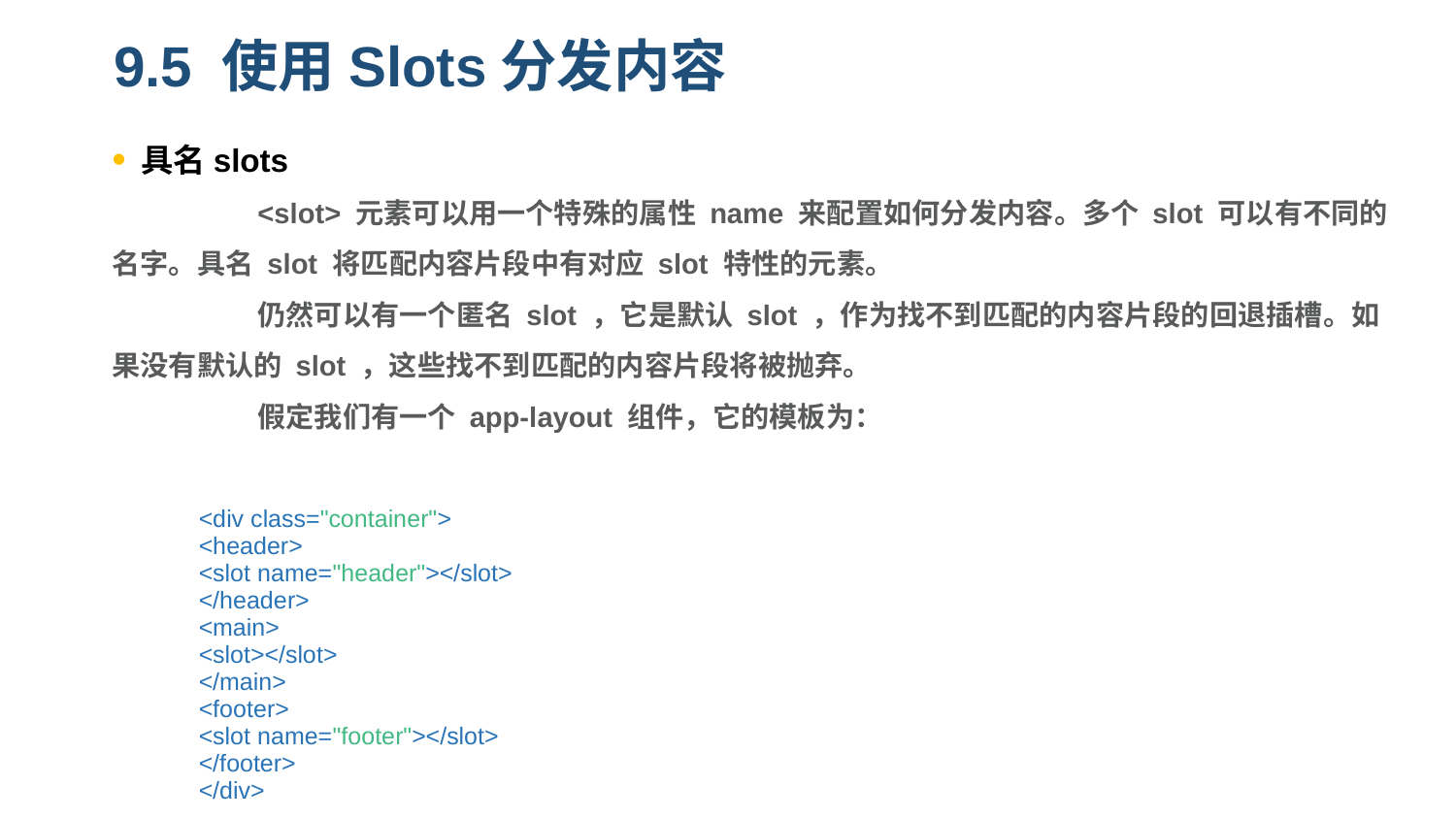

# 9.5 使用Slots分发内容
具名slots
	<slot> 元素可以用一个特殊的属性 name 来配置如何分发内容。多个 slot 可以有不同的名字。具名 slot 将匹配内容片段中有对应 slot 特性的元素。
	仍然可以有一个匿名 slot ，它是默认 slot ，作为找不到匹配的内容片段的回退插槽。如果没有默认的 slot ，这些找不到匹配的内容片段将被抛弃。
	假定我们有一个 app-layout 组件，它的模板为：

| <div class="container"> <header> <slot name="header"></slot> </header> <main> <slot></slot> </main> <footer> <slot name="footer"></slot> </footer> </div> |
| --- |
95